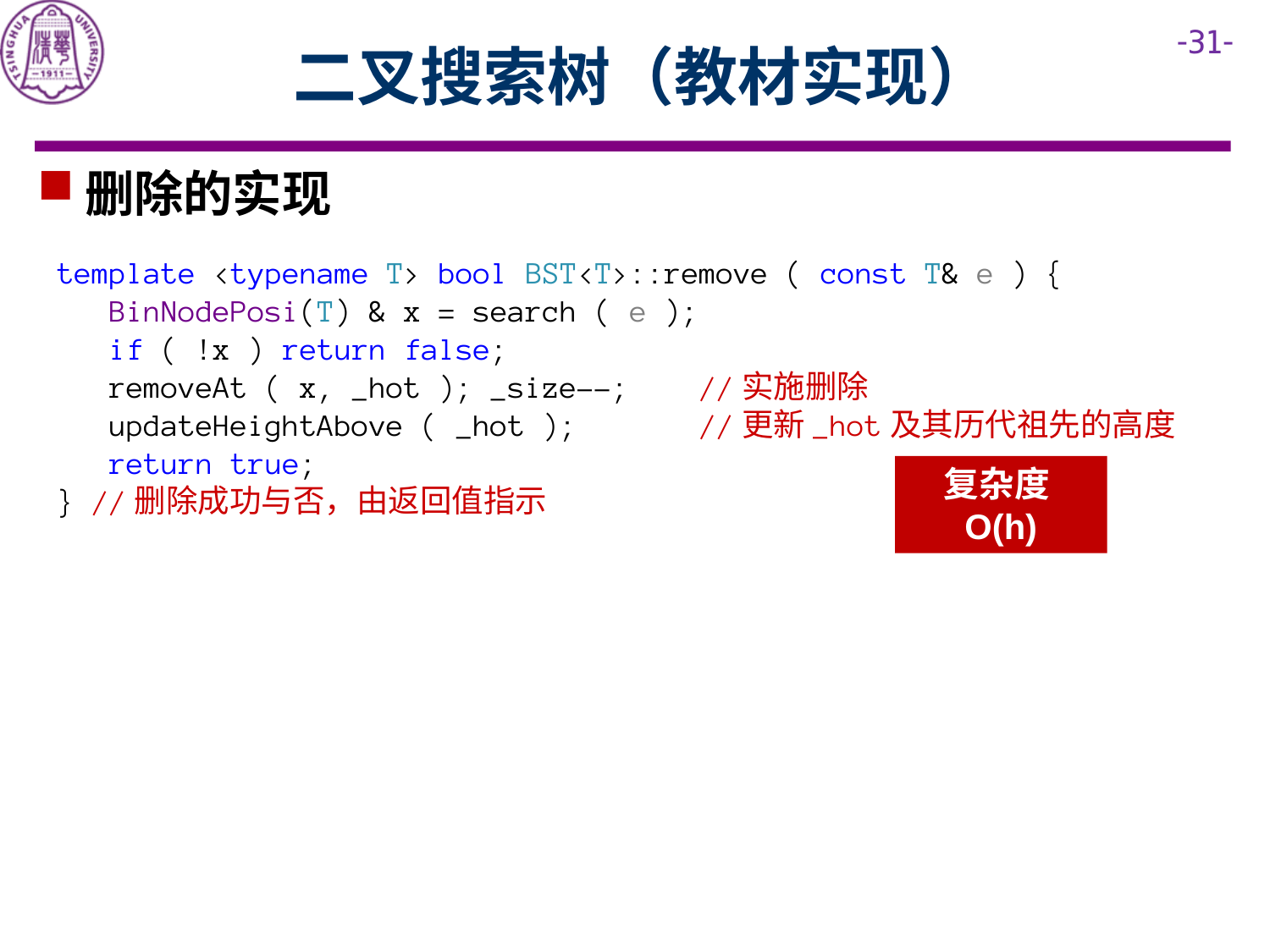

# 二叉搜索树（教材实现）
删除的实现
template <typename T> bool BST<T>::remove ( const T& e ) {
   BinNodePosi(T) & x = search ( e );
   if ( !x ) return false;
   removeAt ( x, _hot ); _size--;    //实施删除
   updateHeightAbove ( _hot );       //更新_hot及其历代祖先的高度
   return true;
} //删除成功与否，由返回值指示
复杂度O(h)